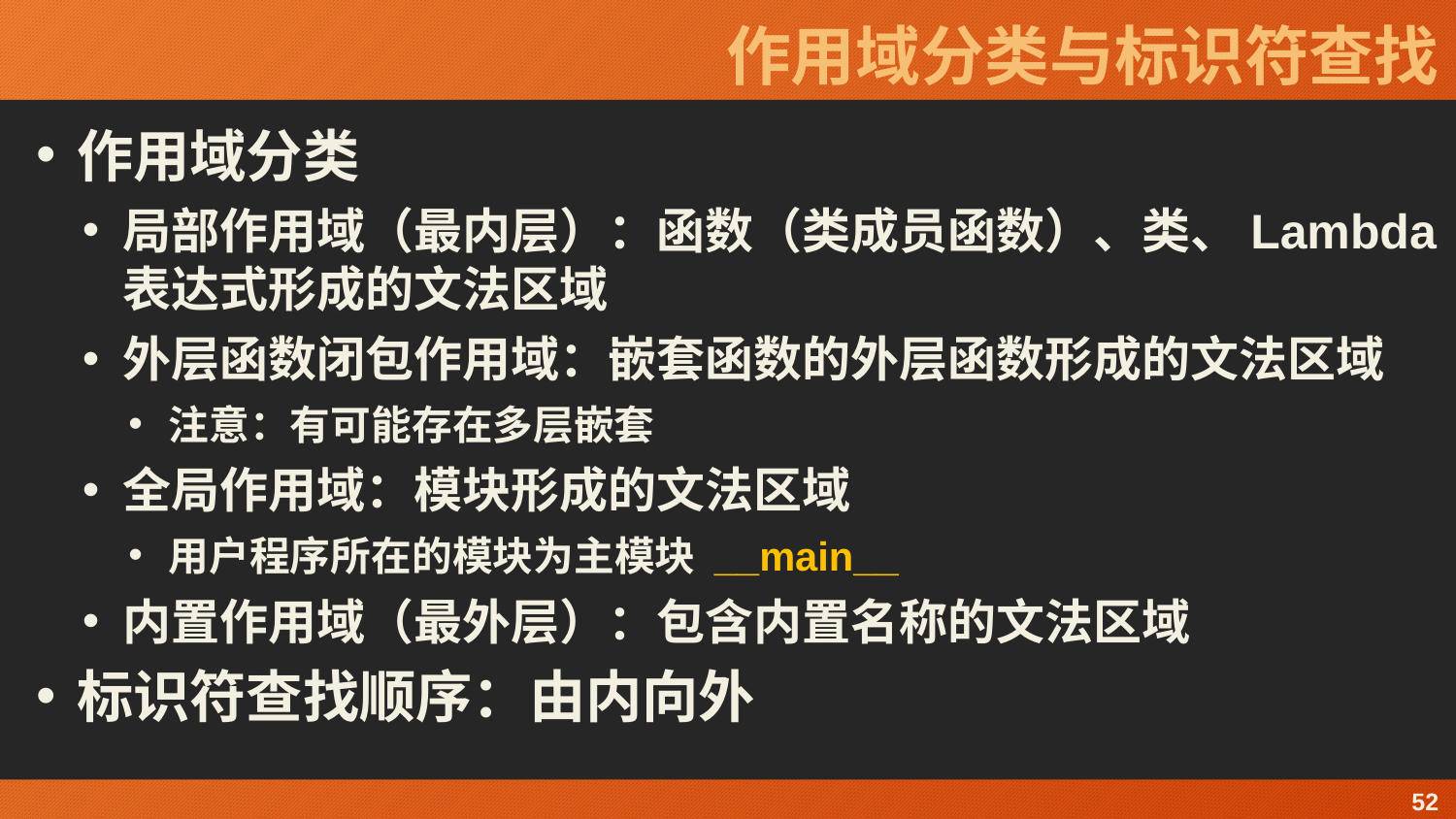

# 作用域分类与标识符查找
作用域分类
局部作用域（最内层）：函数（类成员函数）、类、Lambda 表达式形成的文法区域
外层函数闭包作用域：嵌套函数的外层函数形成的文法区域
注意：有可能存在多层嵌套
全局作用域：模块形成的文法区域
用户程序所在的模块为主模块 __main__
内置作用域（最外层）：包含内置名称的文法区域
标识符查找顺序：由内向外
52